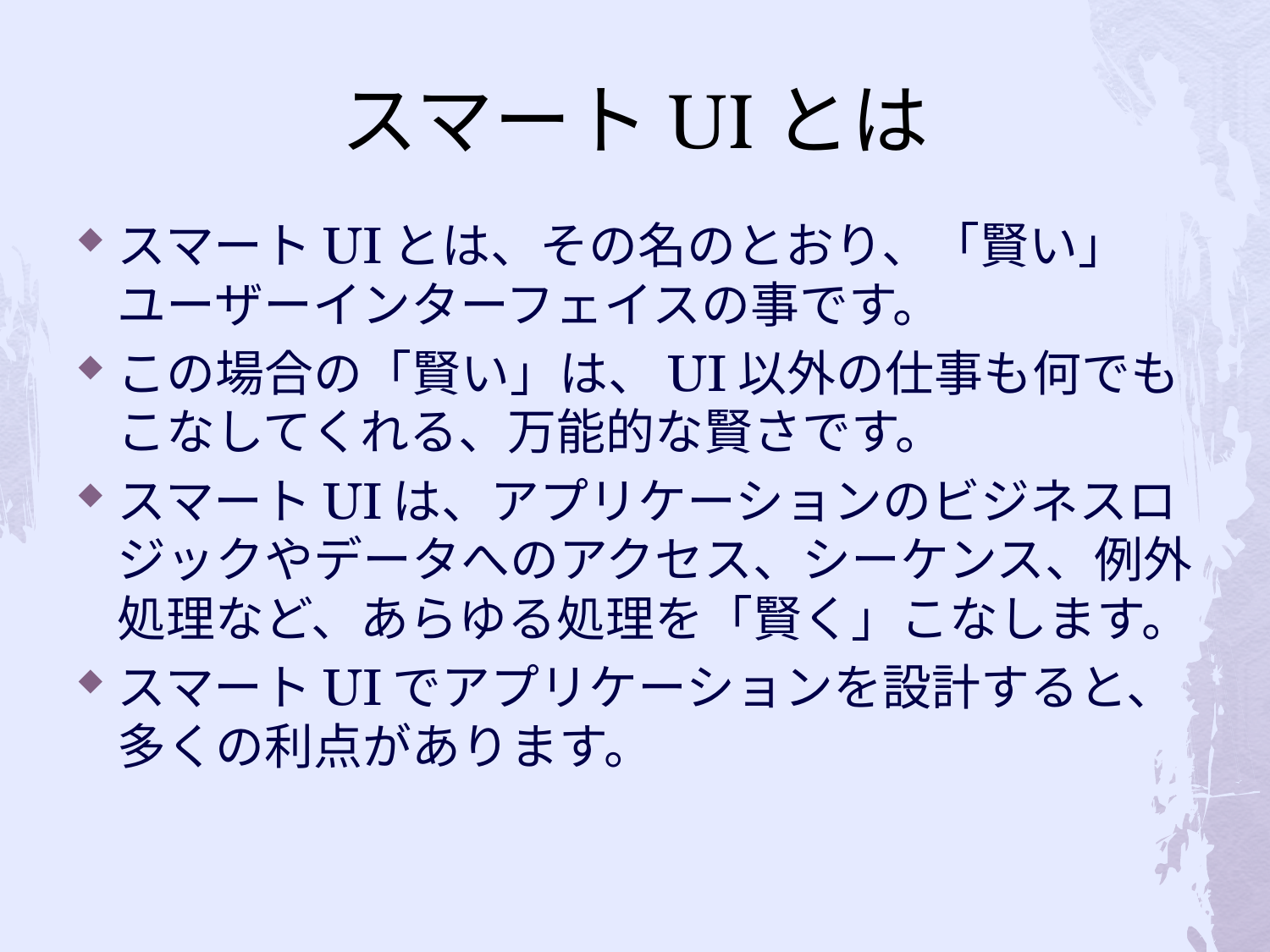

# スマートUIとは
スマートUIとは、その名のとおり、「賢い」ユーザーインターフェイスの事です。
この場合の「賢い」は、UI以外の仕事も何でもこなしてくれる、万能的な賢さです。
スマートUIは、アプリケーションのビジネスロジックやデータへのアクセス、シーケンス、例外処理など、あらゆる処理を「賢く」こなします。
スマートUIでアプリケーションを設計すると、多くの利点があります。